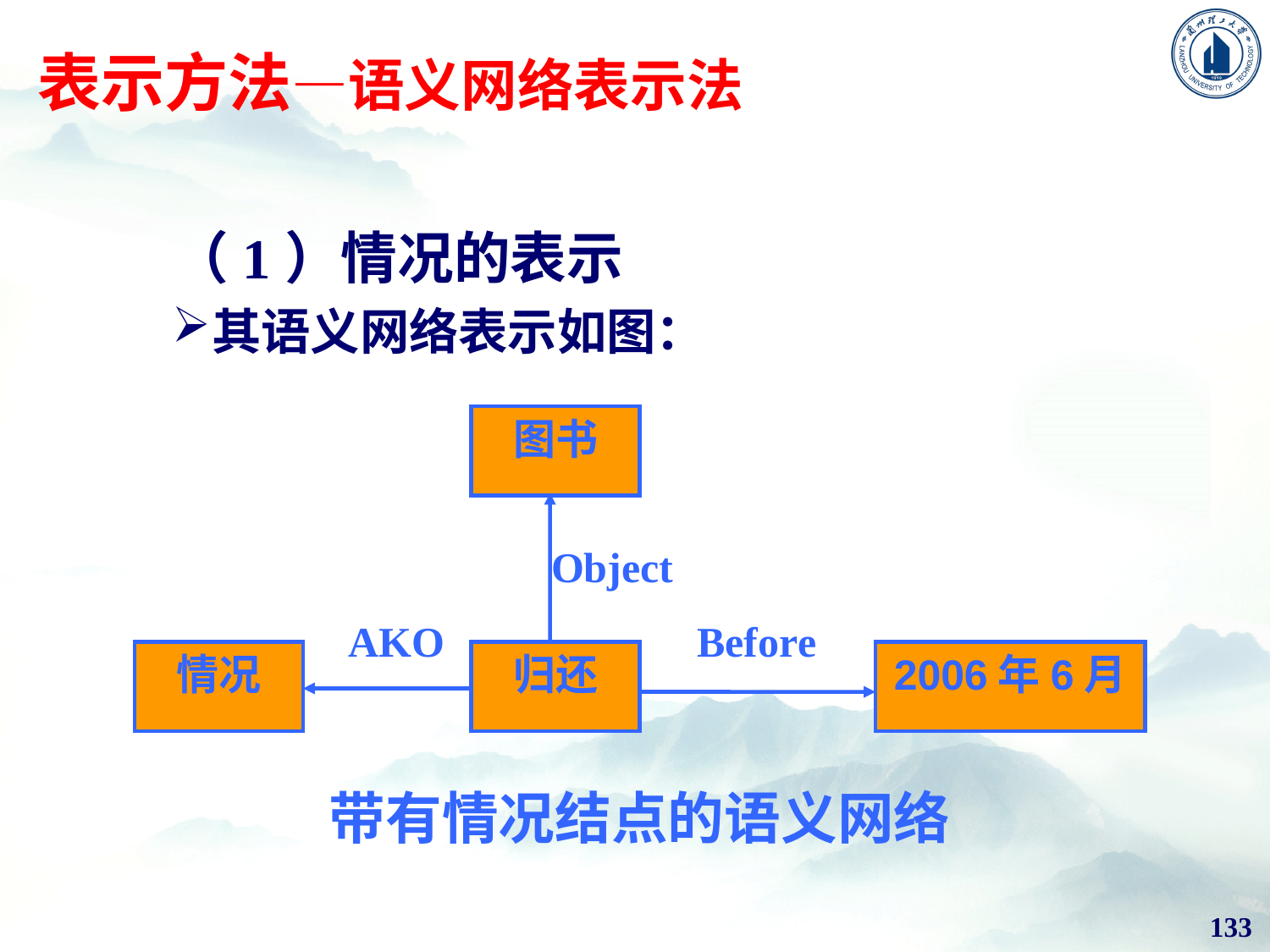

# 表示方法—语义网络表示法
（1）情况的表示
其语义网络表示如图：
图书

Object
AKO
Before
情况
归还
2006年6月

带有情况结点的语义网络
133